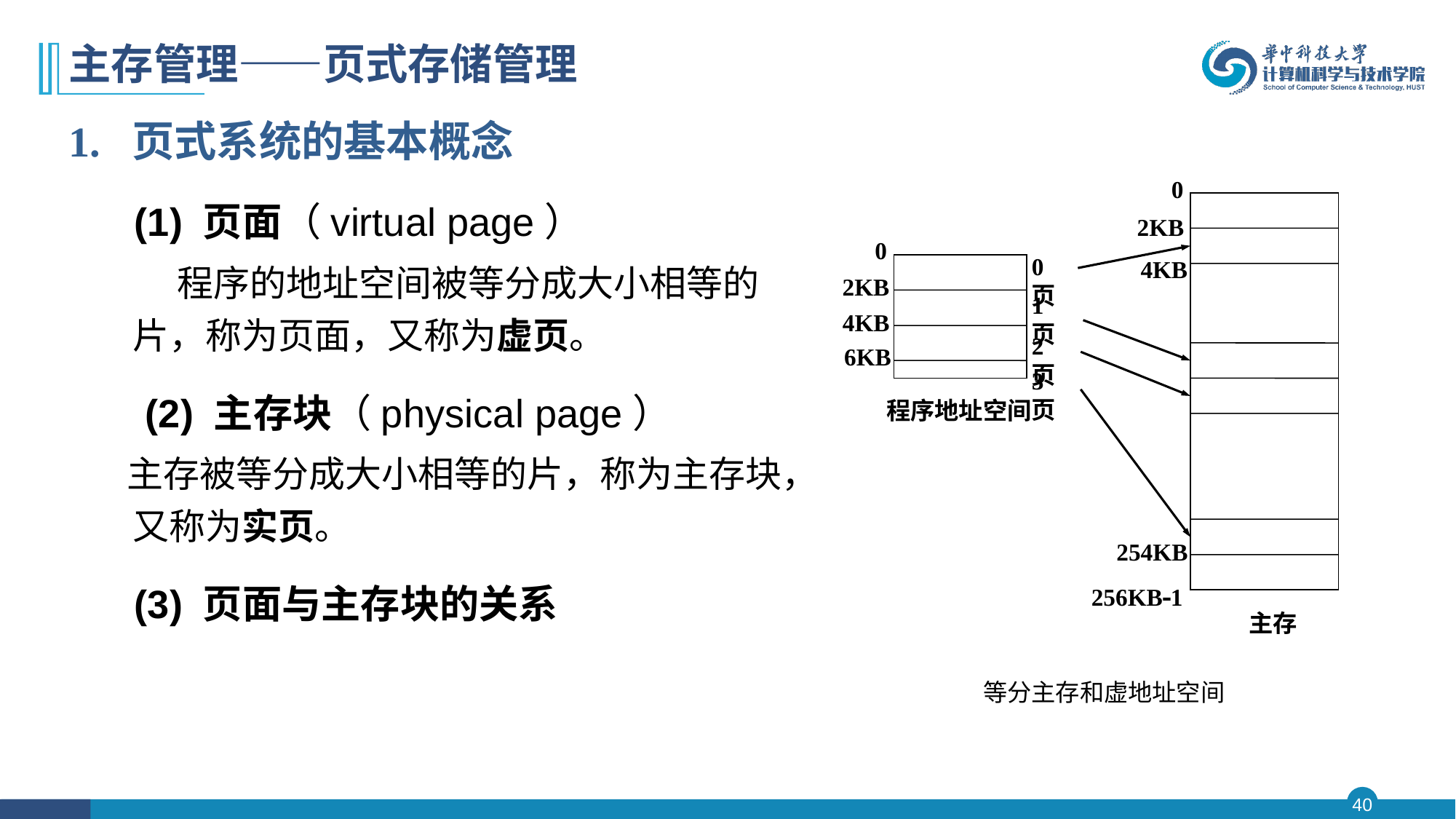

# 主存管理——页式存储管理
1.  页式系统的基本概念
      (1) 页面（virtual page）
               程序的地址空间被等分成大小相等的片，称为页面，又称为虚页。
       (2) 主存块（physical page）
      主存被等分成大小相等的片，称为主存块，又称为实页。
      (3) 页面与主存块的关系
0

2KB

0
0页

4KB

2KB
1页

4KB

2页
6KB

3页

程序地址空间

254KB

256KB−1
主存
等分主存和虚地址空间